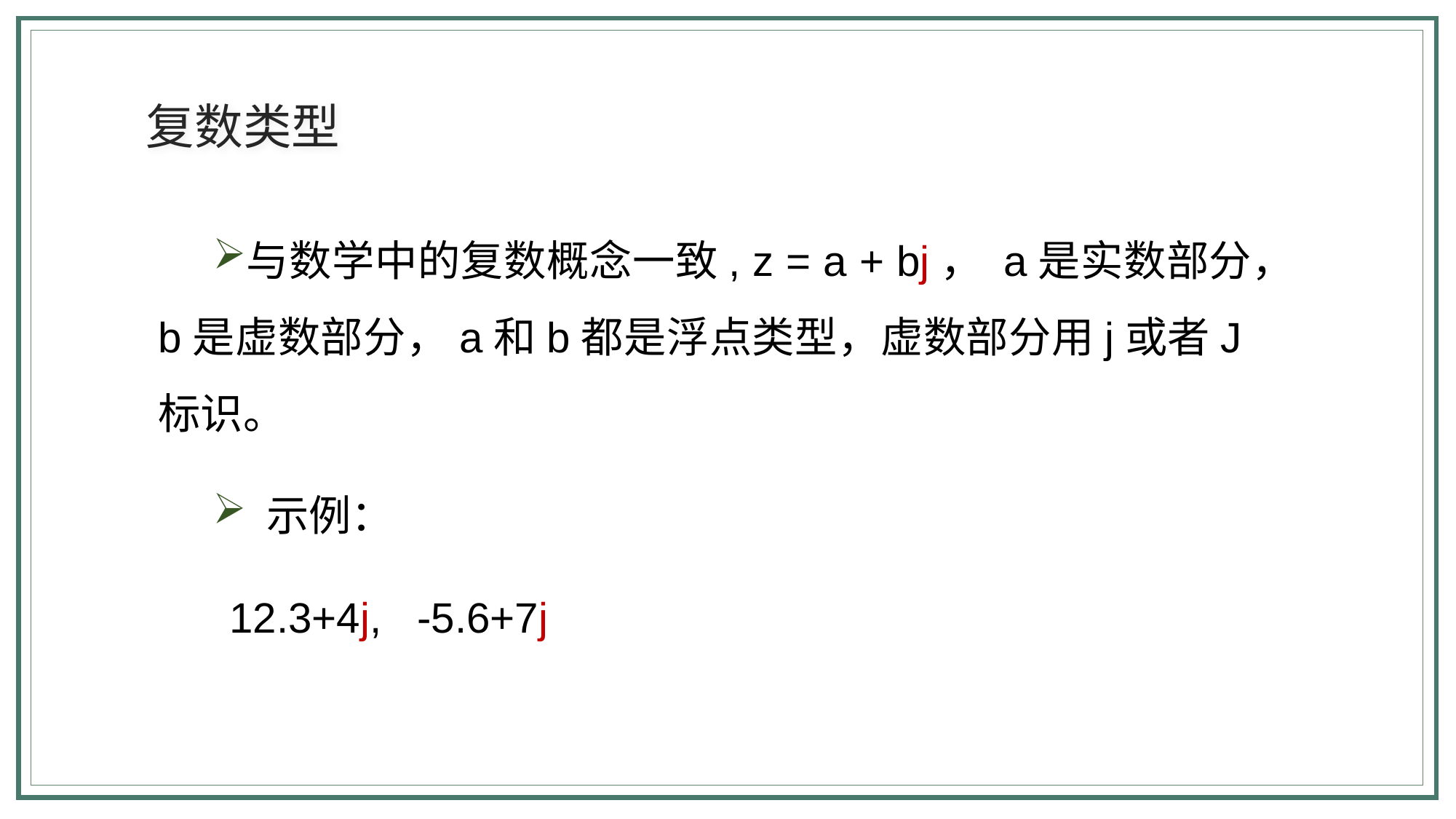

复数类型
与数学中的复数概念一致, z = a + bj， a是实数部分，b是虚数部分，a和b都是浮点类型，虚数部分用j或者J标识。
 示例：
      12.3+4j,   -5.6+7j